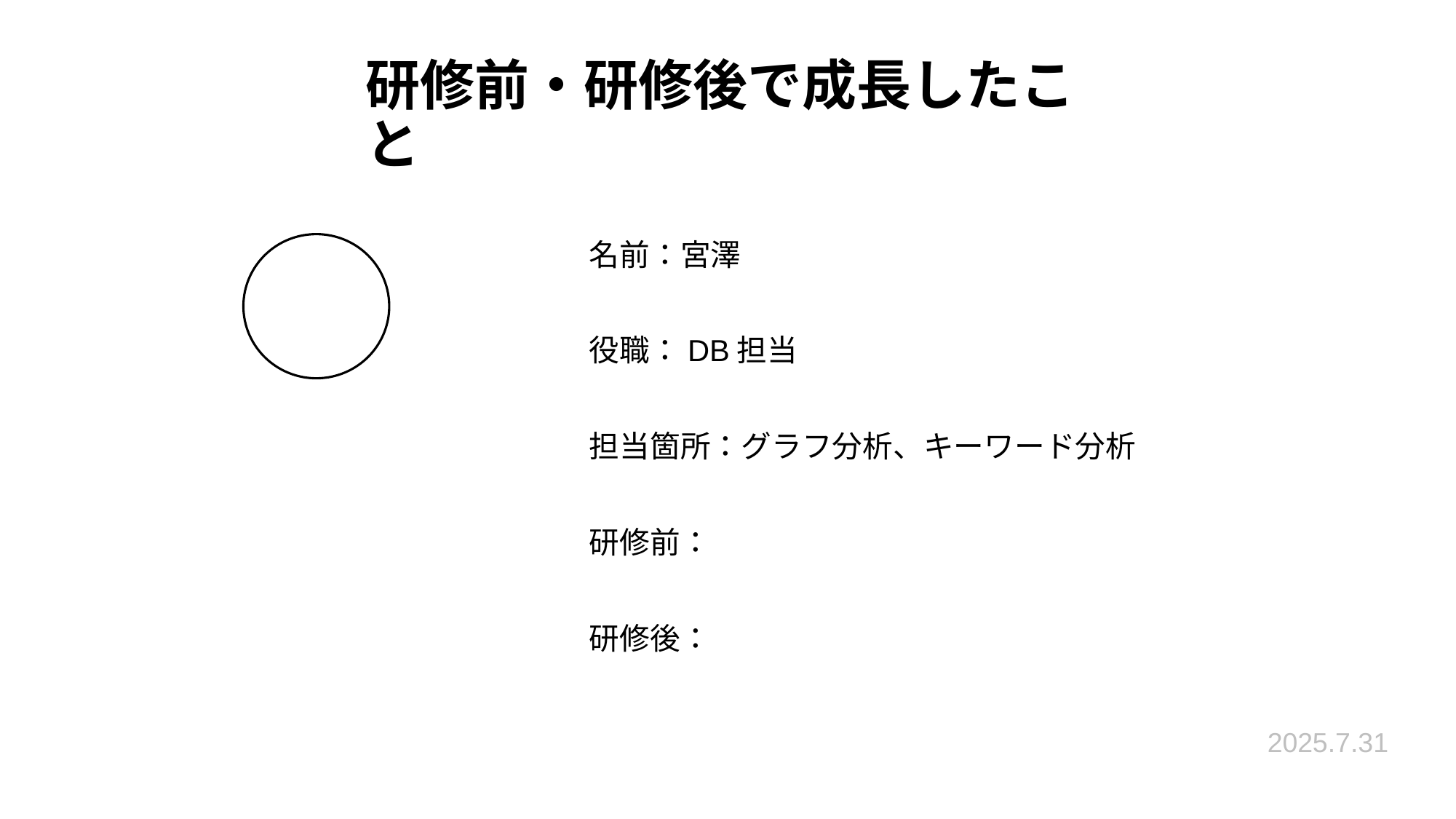

# 研修前・研修後で成長したこと

名前：宮澤

役職：DB担当

担当箇所：グラフ分析、キーワード分析

研修前：

研修後：

2025.7.31